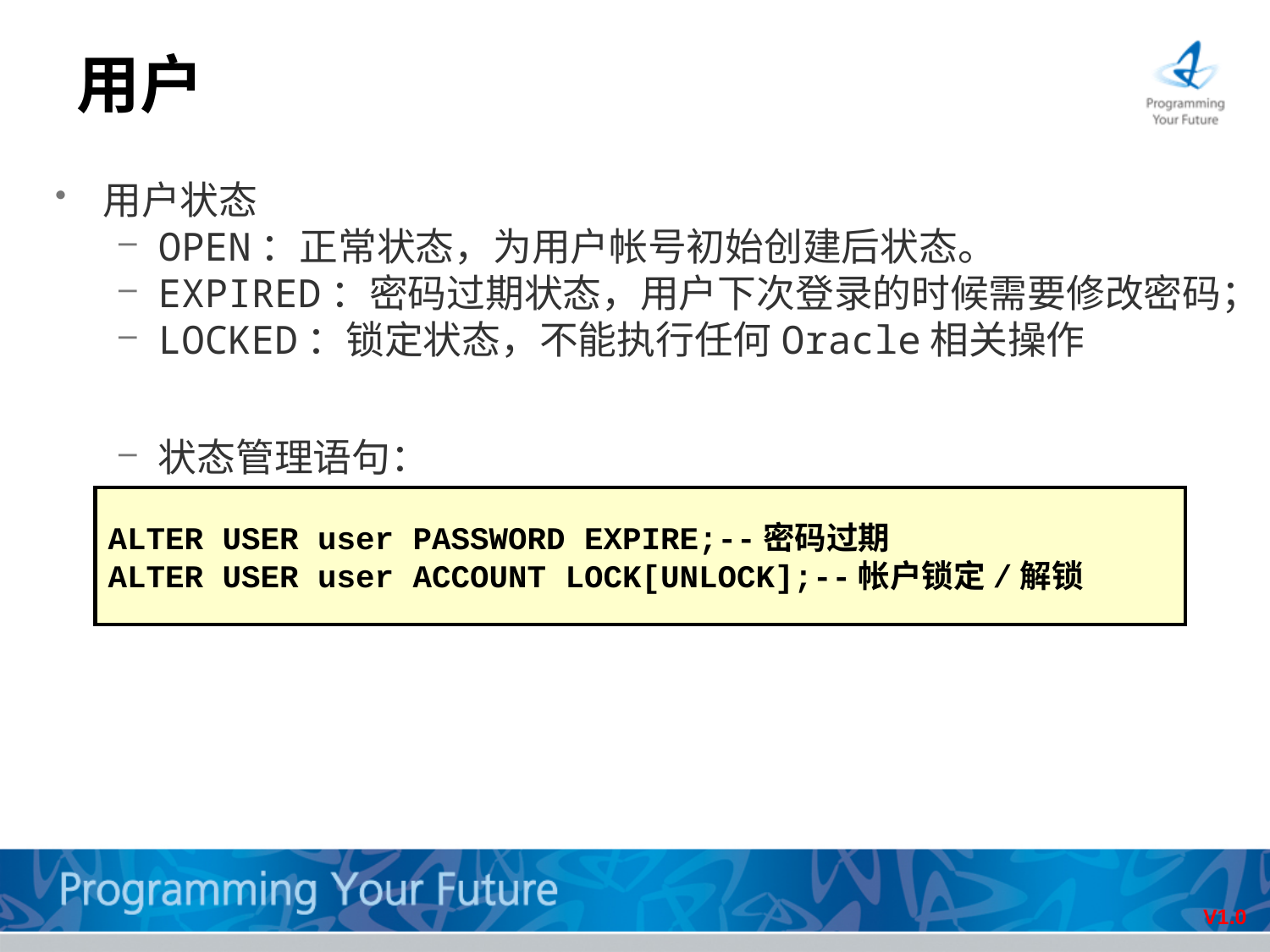

# 用户
用户状态
OPEN：正常状态，为用户帐号初始创建后状态。
EXPIRED：密码过期状态，用户下次登录的时候需要修改密码；
LOCKED：锁定状态，不能执行任何Oracle相关操作

状态管理语句：
ALTER USER user PASSWORD EXPIRE;--密码过期
ALTER USER user ACCOUNT LOCK[UNLOCK];--帐户锁定/解锁